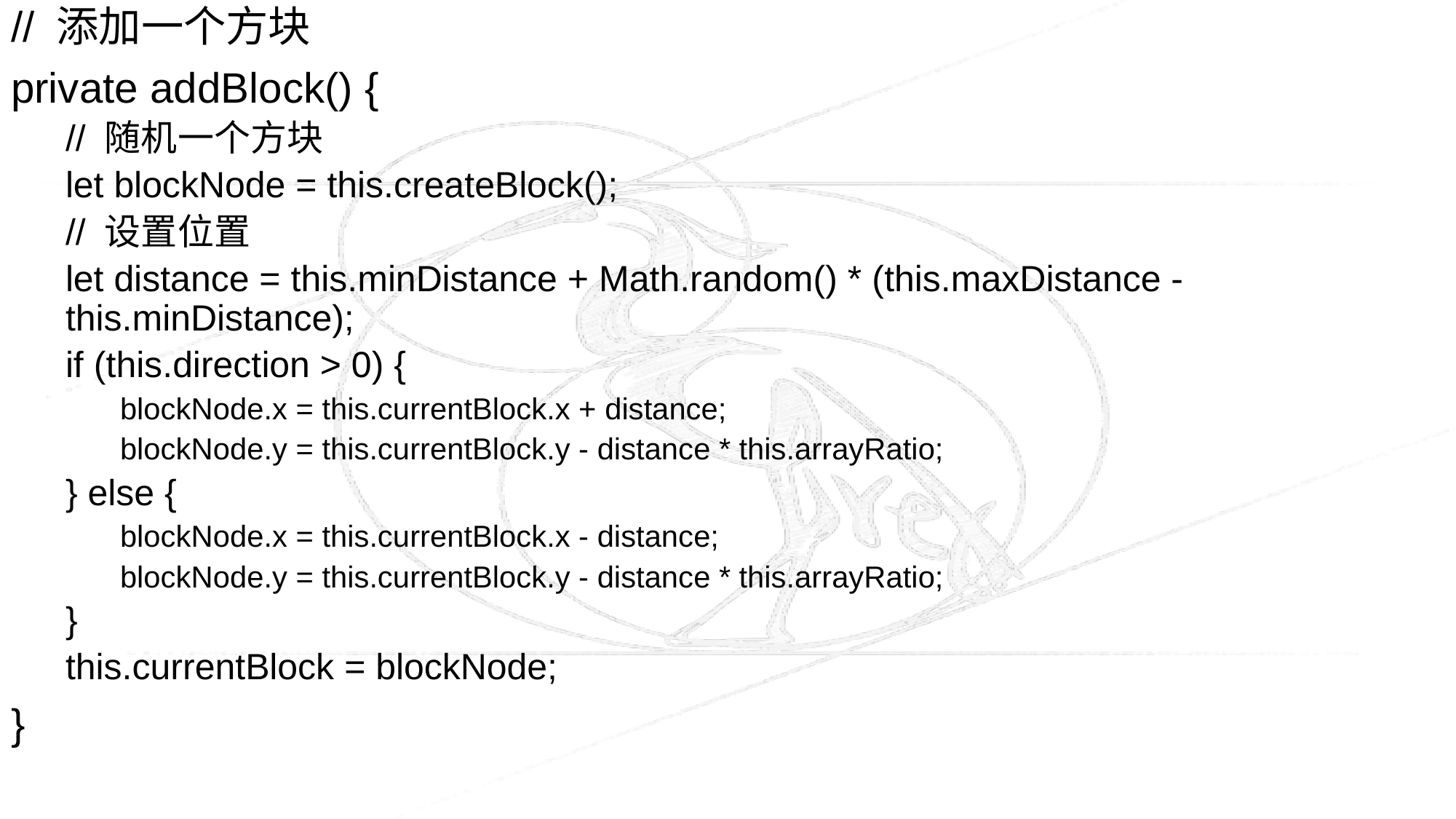

// 添加一个方块
private addBlock() {
// 随机一个方块
let blockNode = this.createBlock();
// 设置位置
let distance = this.minDistance + Math.random() * (this.maxDistance - this.minDistance);
if (this.direction > 0) {
blockNode.x = this.currentBlock.x + distance;
blockNode.y = this.currentBlock.y - distance * this.arrayRatio;
} else {
blockNode.x = this.currentBlock.x - distance;
blockNode.y = this.currentBlock.y - distance * this.arrayRatio;
}
this.currentBlock = blockNode;
}